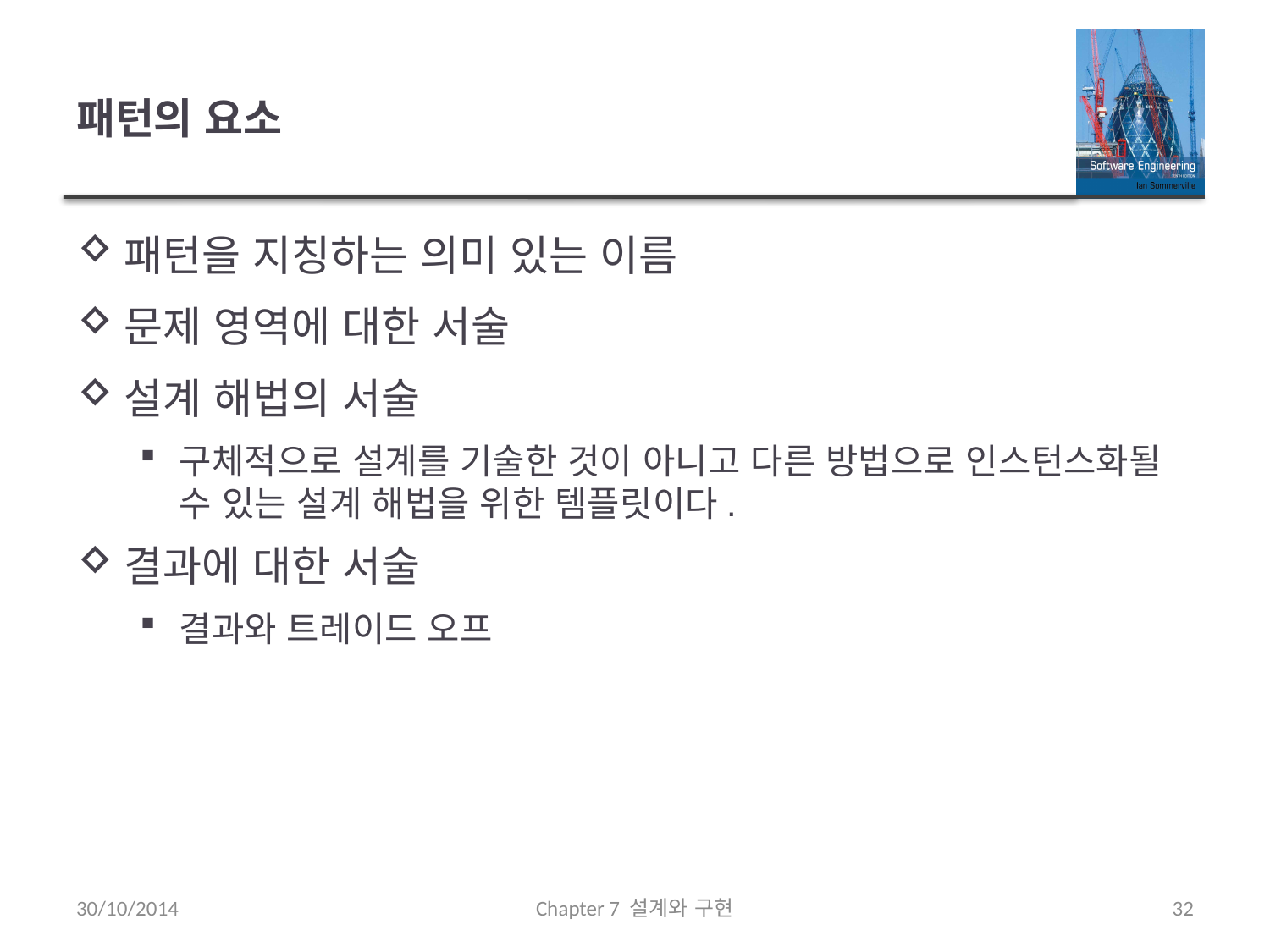

# 패턴의 요소
패턴을 지칭하는 의미 있는 이름
문제 영역에 대한 서술
설계 해법의 서술
구체적으로 설계를 기술한 것이 아니고 다른 방법으로 인스턴스화될 수 있는 설계 해법을 위한 템플릿이다.
결과에 대한 서술
결과와 트레이드 오프
30/10/2014
Chapter 7 설계와 구현
32